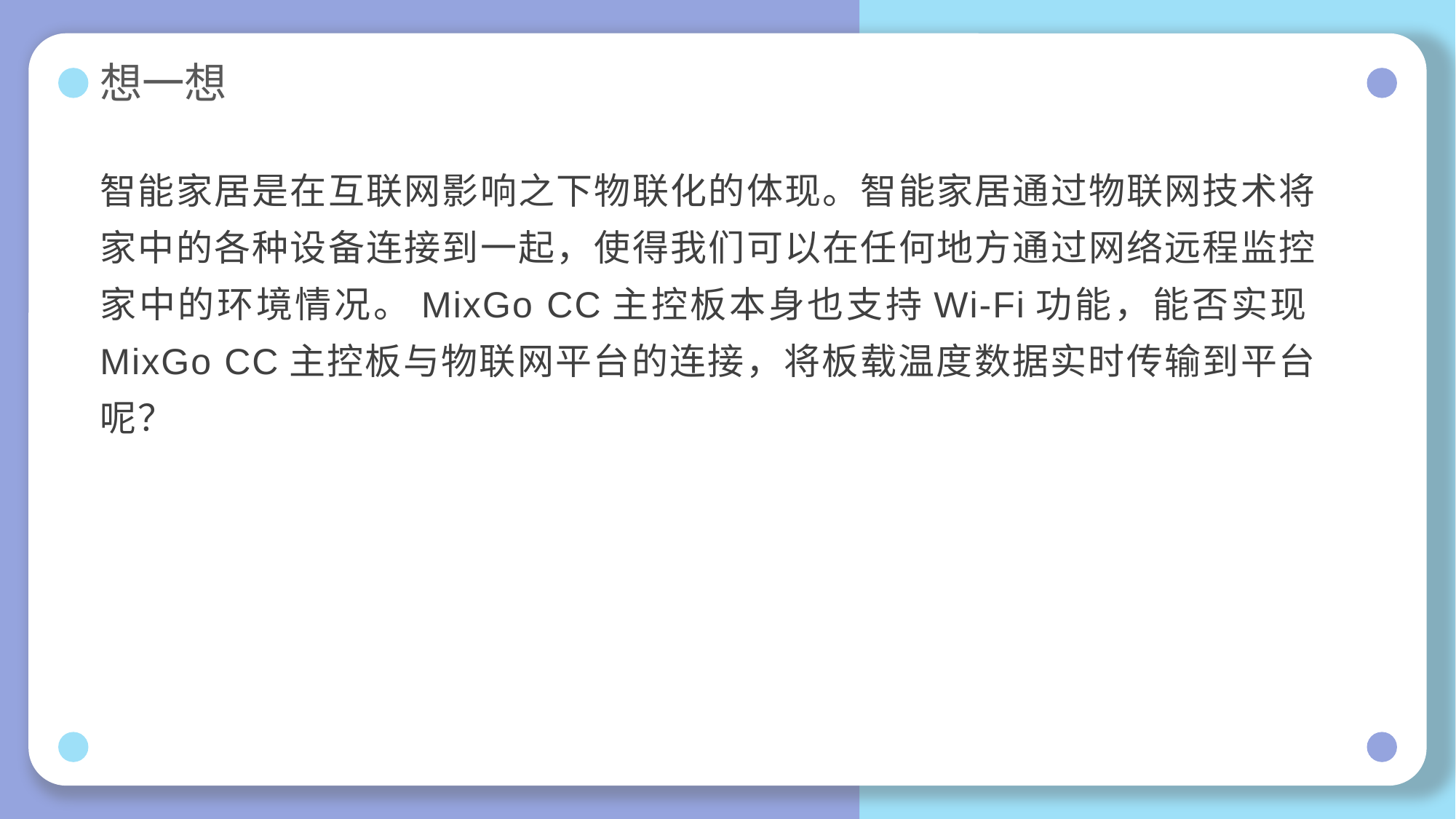

# 想一想
智能家居是在互联网影响之下物联化的体现。智能家居通过物联网技术将家中的各种设备连接到一起，使得我们可以在任何地方通过网络远程监控家中的环境情况。MixGo CC主控板本身也支持Wi-Fi功能，能否实现MixGo CC主控板与物联网平台的连接，将板载温度数据实时传输到平台呢？